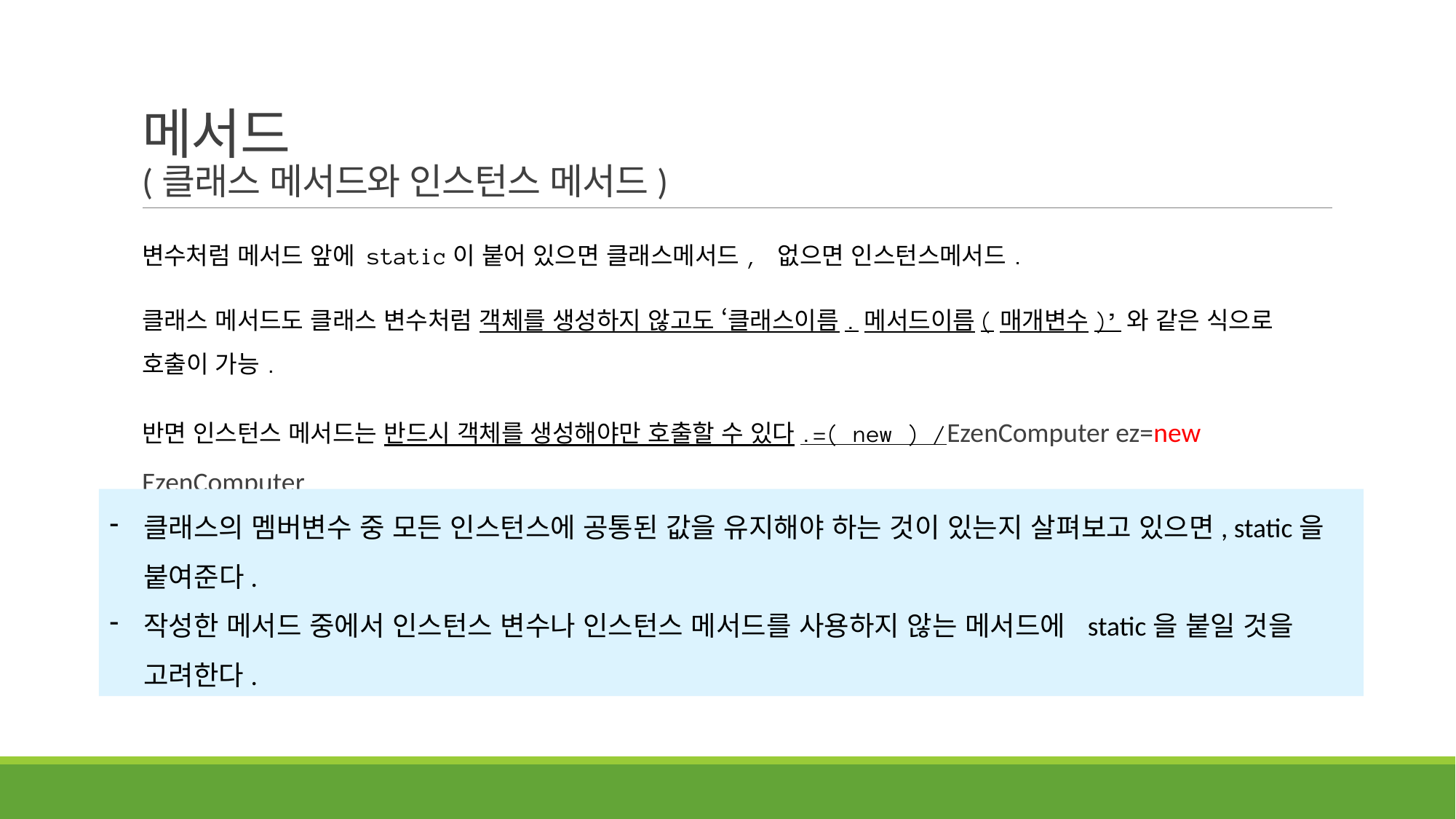

# 메서드 (클래스 메서드와 인스턴스 메서드)
변수처럼 메서드 앞에 static이 붙어 있으면 클래스메서드, 없으면 인스턴스메서드.
클래스 메서드도 클래스 변수처럼 객체를 생성하지 않고도 ‘클래스이름.메서드이름(매개변수)’와 같은 식으로 호출이 가능.
반면 인스턴스 메서드는 반드시 객체를 생성해야만 호출할 수 있다.=( new ) /EzenComputer ez=new EzenComputer
클래스의 멤버변수 중 모든 인스턴스에 공통된 값을 유지해야 하는 것이 있는지 살펴보고 있으면, static을 붙여준다.
작성한 메서드 중에서 인스턴스 변수나 인스턴스 메서드를 사용하지 않는 메서드에  static을 붙일 것을 고려한다.